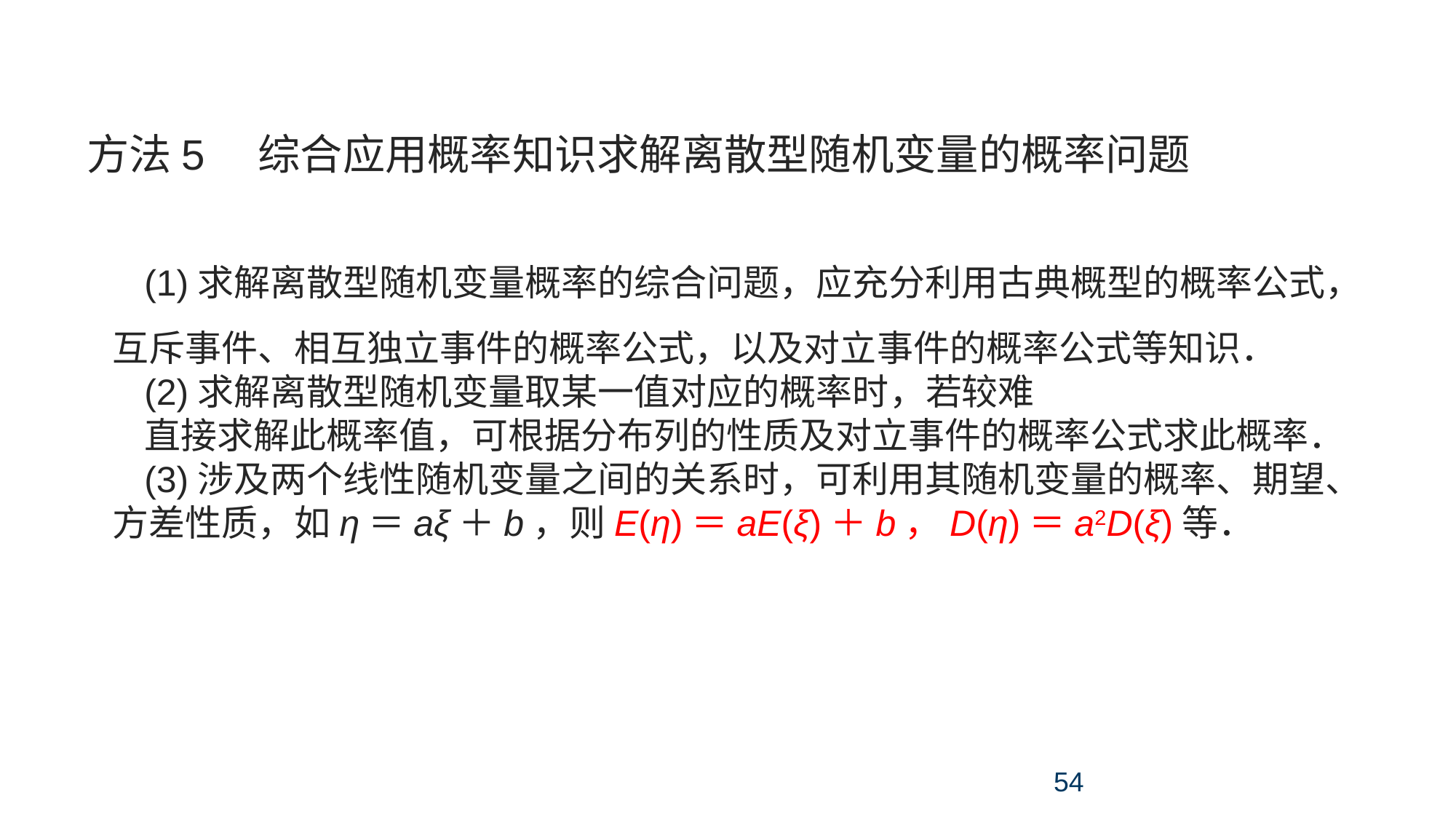

考点二  离散型随机变量及其分布列、数学期望与方差
方法5　综合应用概率知识求解离散型随机变量的概率问题

(1)求解离散型随机变量概率的综合问题，应充分利用古典概型的概率公式，互斥事件、相互独立事件的概率公式，以及对立事件的概率公式等知识．
(2)求解离散型随机变量取某一值对应的概率时，若较难
直接求解此概率值，可根据分布列的性质及对立事件的概率公式求此概率．
(3)涉及两个线性随机变量之间的关系时，可利用其随机变量的概率、期望、方差性质，如η＝aξ＋b，则E(η)＝aE(ξ)＋b，D(η)＝a2D(ξ)等．
54